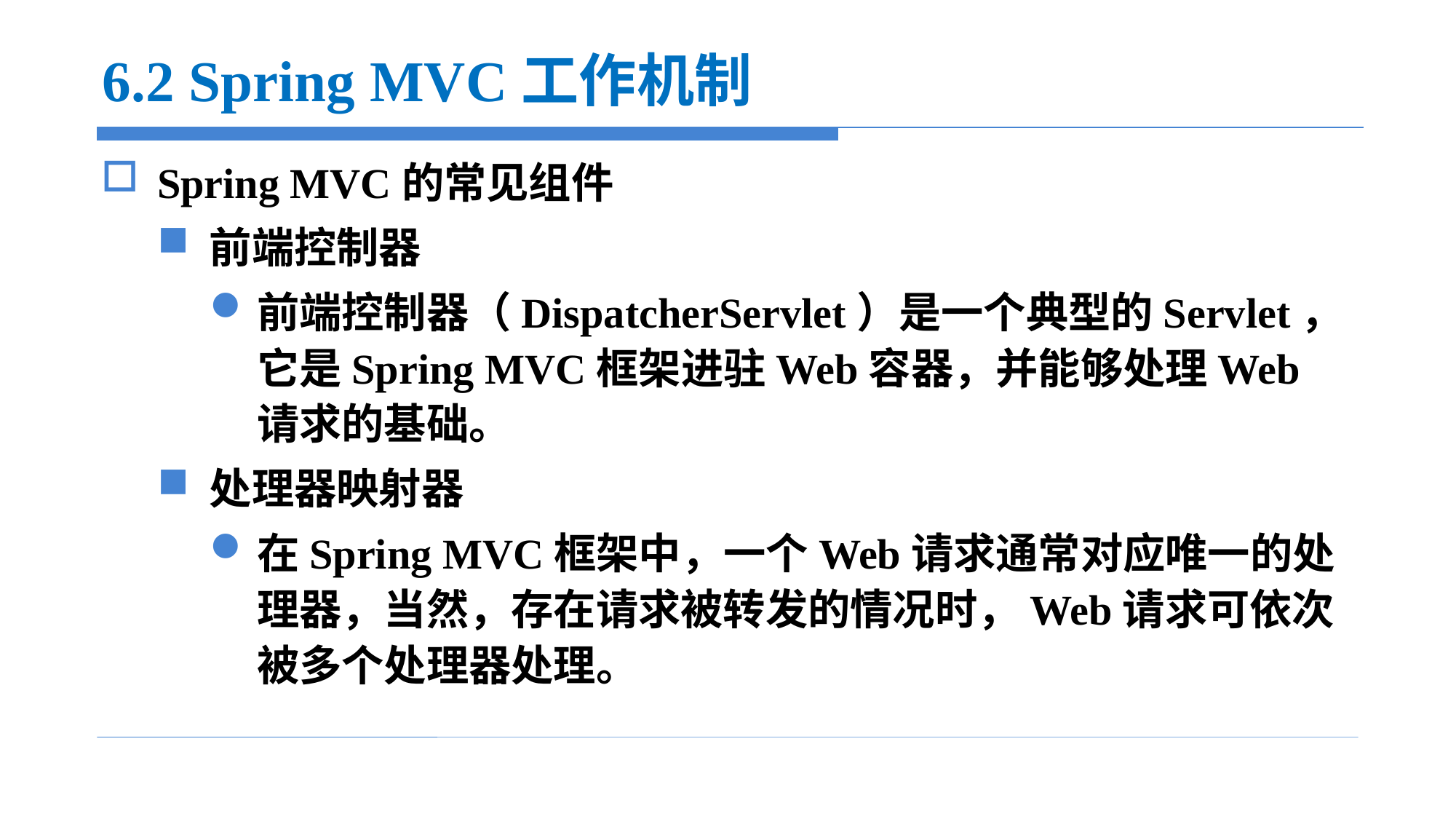

# 6.2 Spring MVC工作机制
Spring MVC的常见组件
前端控制器
前端控制器（DispatcherServlet）是一个典型的Servlet，它是Spring MVC框架进驻Web容器，并能够处理Web请求的基础。
处理器映射器
在Spring MVC框架中，一个Web请求通常对应唯一的处理器，当然，存在请求被转发的情况时，Web请求可依次被多个处理器处理。
7